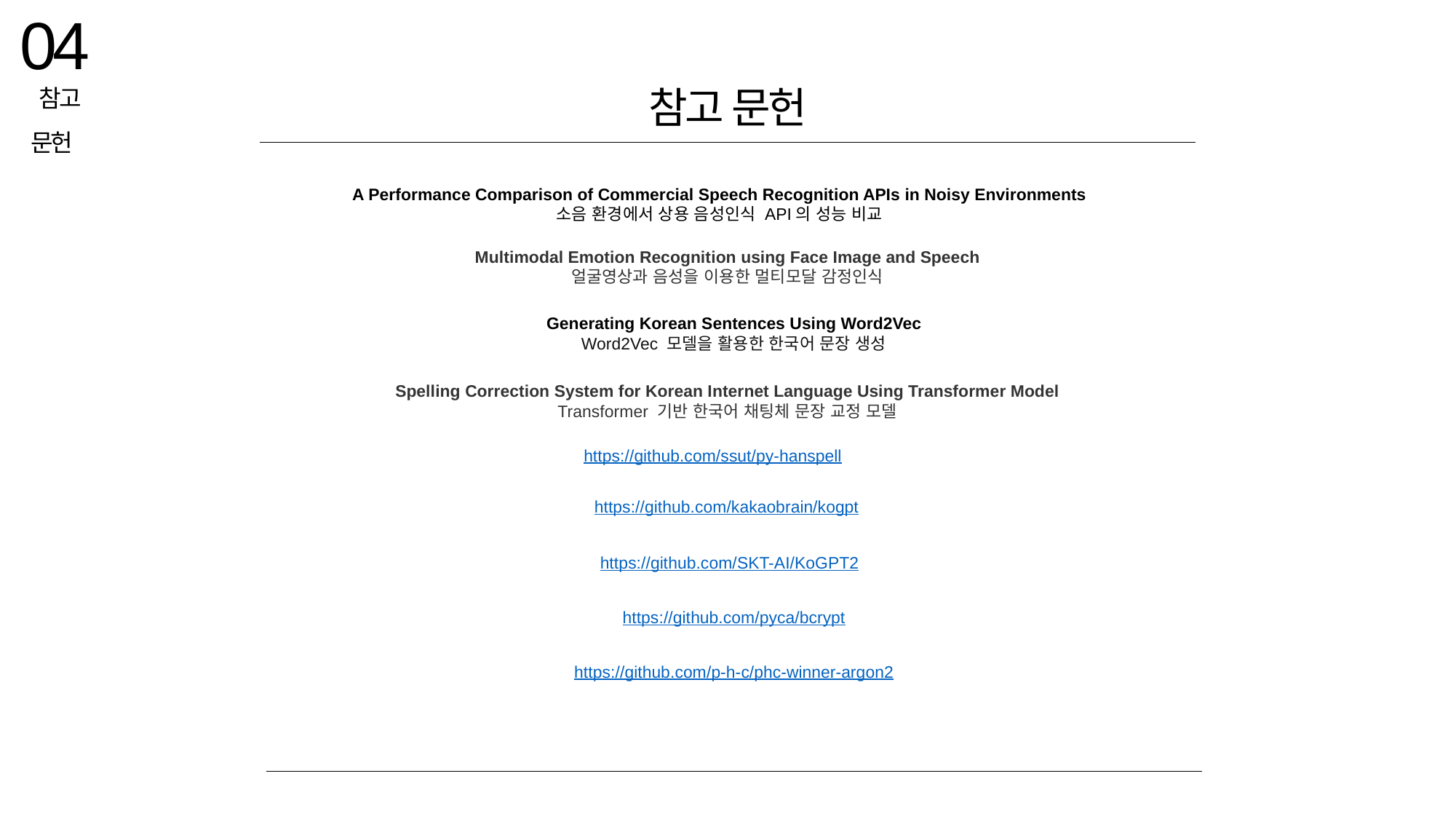

04
 참고 문헌
참고 문헌
A Performance Comparison of Commercial Speech Recognition APIs in Noisy Environments
소음 환경에서 상용 음성인식 API의 성능 비교
Multimodal Emotion Recognition using Face Image and Speech
얼굴영상과 음성을 이용한 멀티모달 감정인식
Generating Korean Sentences Using Word2Vec
Word2Vec 모델을 활용한 한국어 문장 생성
Spelling Correction System for Korean Internet Language Using Transformer Model
Transformer 기반 한국어 채팅체 문장 교정 모델
https://github.com/ssut/py-hanspell

https://github.com/kakaobrain/kogpt

https://github.com/SKT-AI/KoGPT2

https://github.com/pyca/bcrypt

https://github.com/p-h-c/phc-winner-argon2